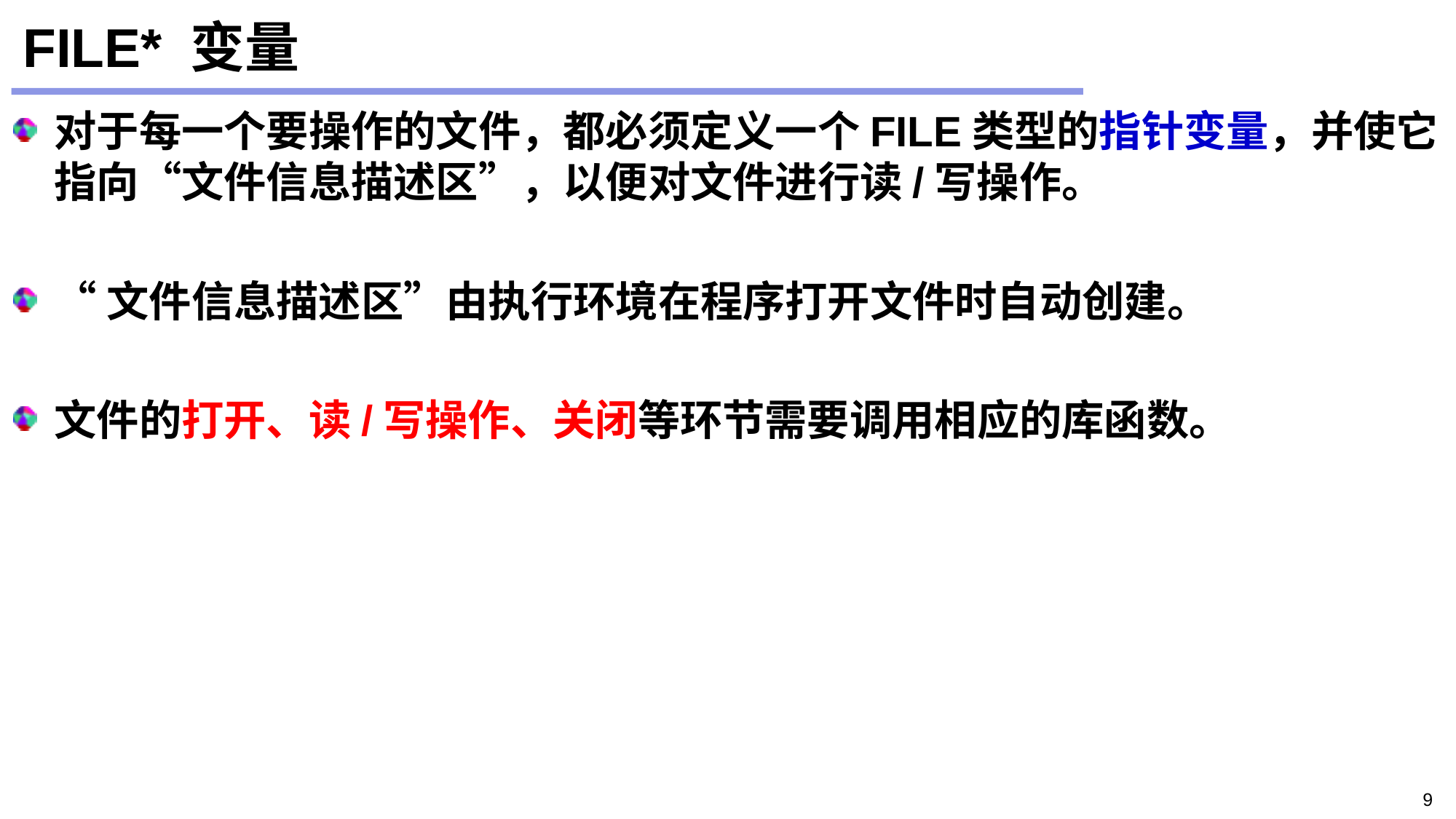

# FILE* 变量
对于每一个要操作的文件，都必须定义一个FILE类型的指针变量，并使它指向“文件信息描述区”，以便对文件进行读/写操作。

“文件信息描述区”由执行环境在程序打开文件时自动创建。

文件的打开、读/写操作、关闭等环节需要调用相应的库函数。

9